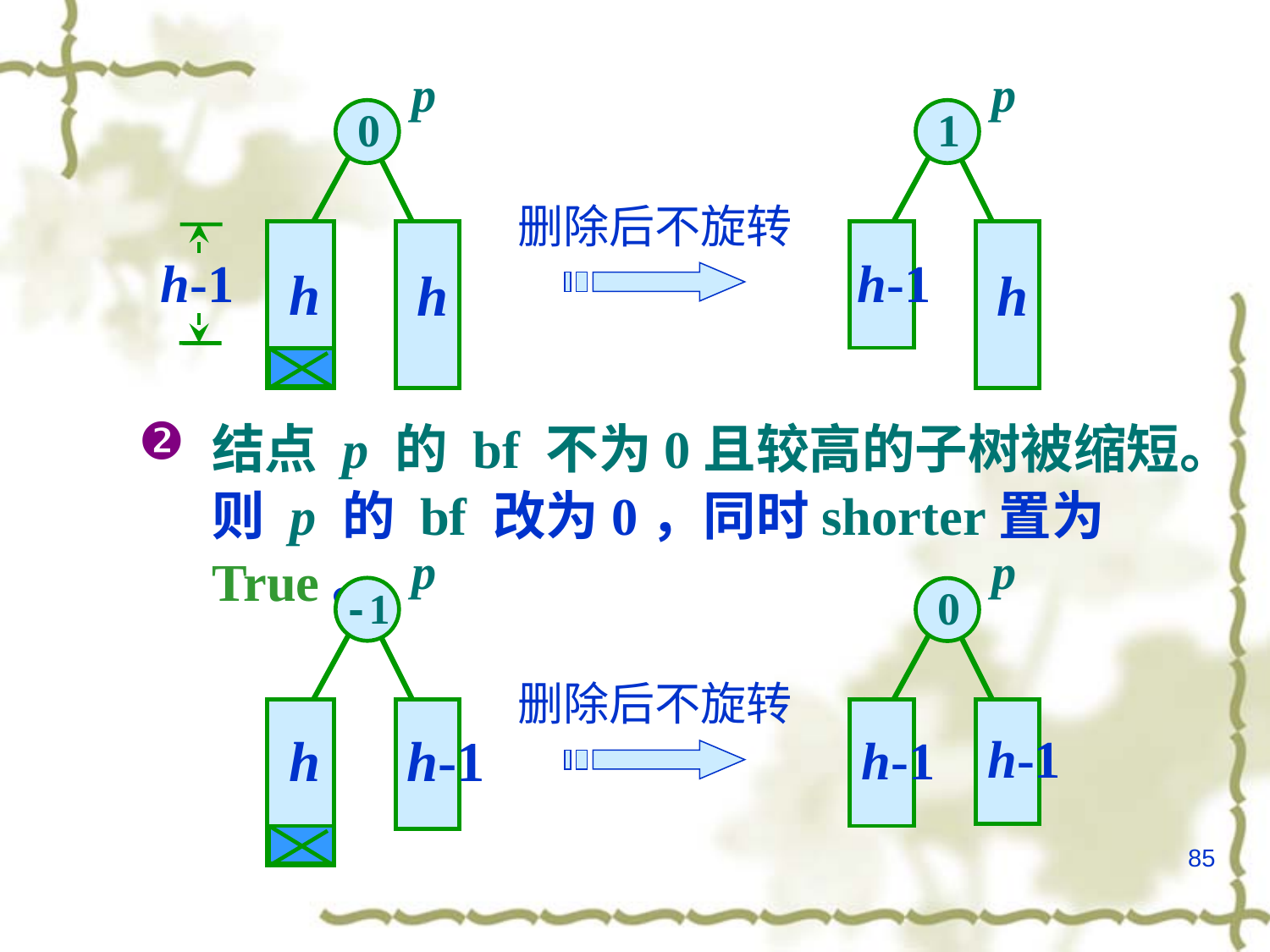

p
0

h-1
h
h

p
1

h-1
h
删除后不旋转

结点 p 的 bf 不为0且较高的子树被缩短。则 p 的 bf 改为0，同时shorter置为True。
p
-1

h
h-1

p
0

h-1
h-1
删除后不旋转

85